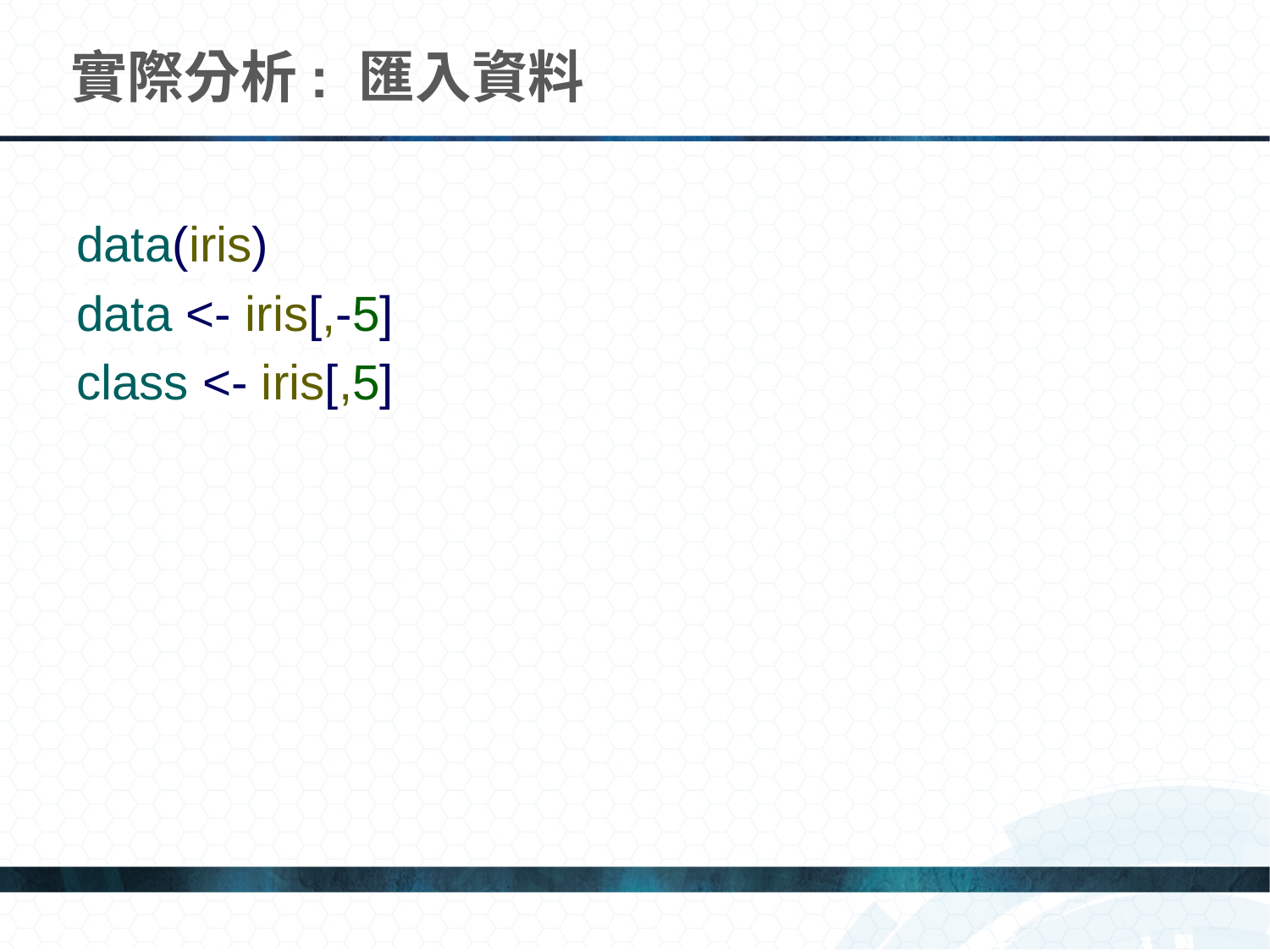

# 實際分析: 匯入資料
data(iris)
data <- iris[,-5]
class <- iris[,5]